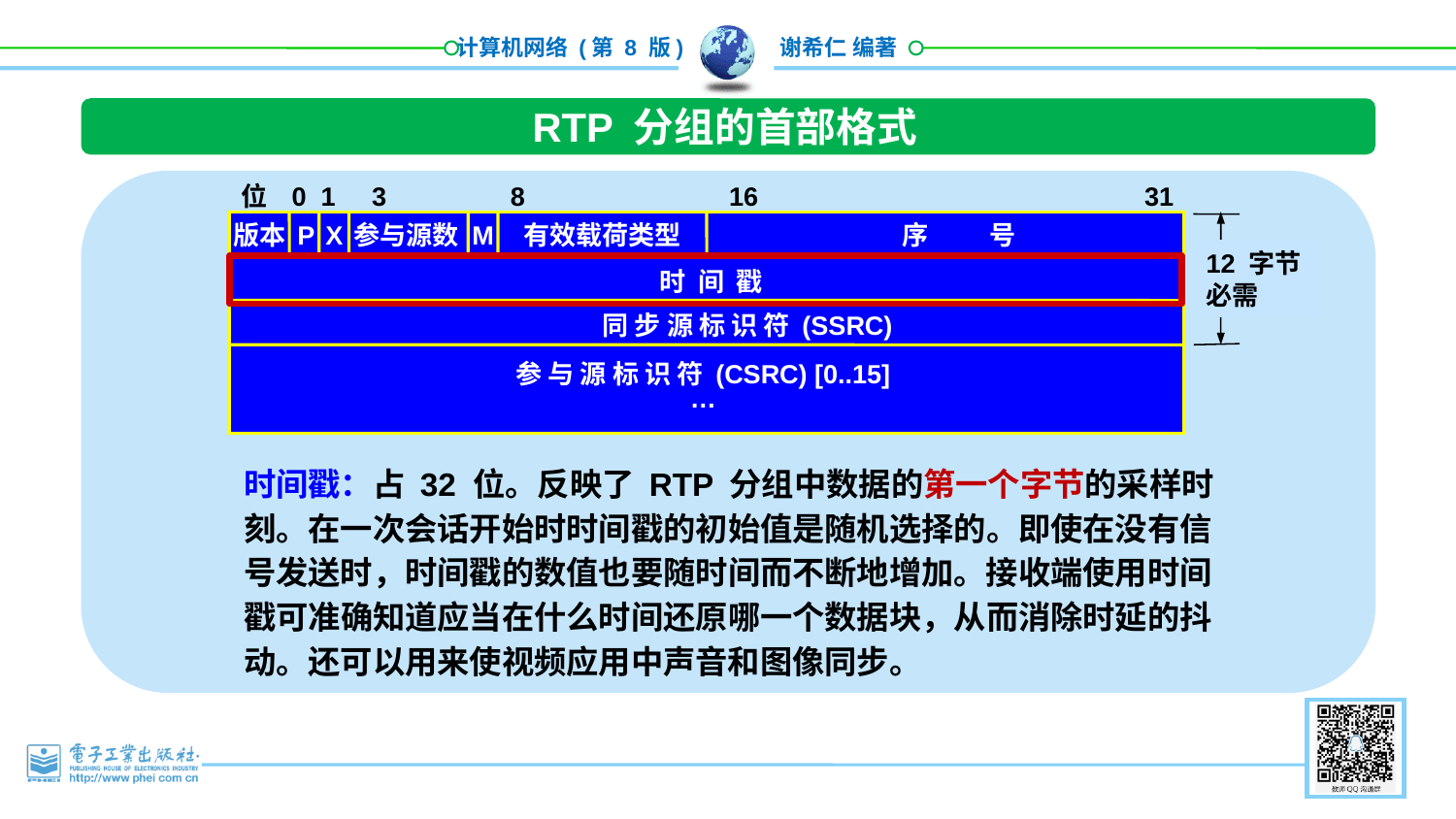

RTP 分组的首部格式

位   0  1     3                 8                            16                                                     31
版本

参与源数

有效载荷类型

X
M
序          号
P

12 字节
必需

时  间  戳

同 步 源 标 识 符 (SSRC)

参 与 源 标 识 符 (CSRC) [0..15]
…
时间戳：占 32 位。反映了 RTP 分组中数据的第一个字节的采样时刻。在一次会话开始时时间戳的初始值是随机选择的。即使在没有信号发送时，时间戳的数值也要随时间而不断地增加。接收端使用时间戳可准确知道应当在什么时间还原哪一个数据块，从而消除时延的抖动。还可以用来使视频应用中声音和图像同步。